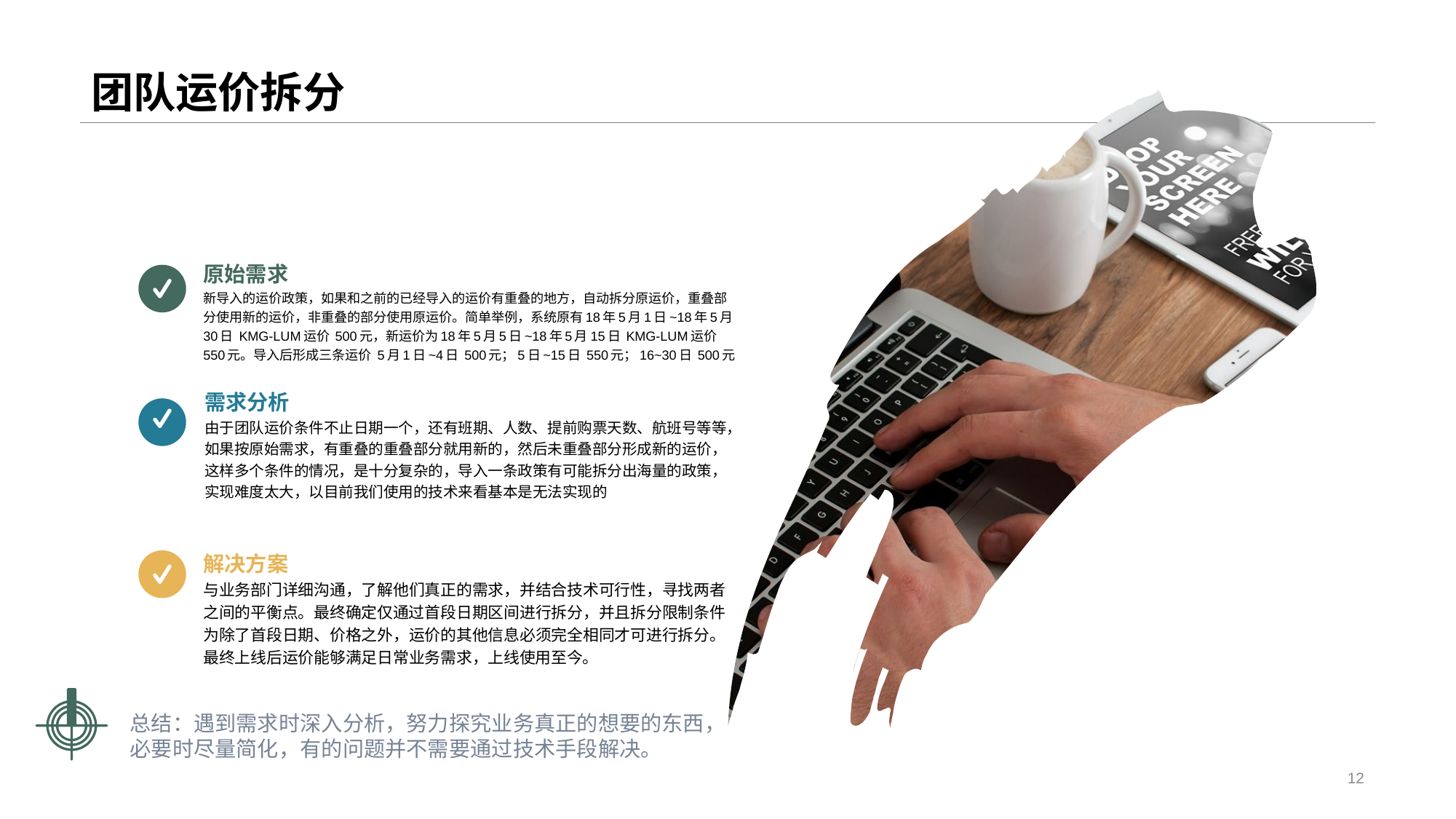

# 团队运价拆分

原始需求
新导入的运价政策，如果和之前的已经导入的运价有重叠的地方，自动拆分原运价，重叠部分使用新的运价，非重叠的部分使用原运价。简单举例，系统原有18年5月1日~18年5月30日 KMG-LUM运价 500元，新运价为18年5月5日~18年5月15日 KMG-LUM运价550元。导入后形成三条运价 5月1日~4日 500元；5日~15日 550元；16~30日 500元

需求分析
由于团队运价条件不止日期一个，还有班期、人数、提前购票天数、航班号等等，如果按原始需求，有重叠的重叠部分就用新的，然后未重叠部分形成新的运价，这样多个条件的情况，是十分复杂的，导入一条政策有可能拆分出海量的政策，实现难度太大，以目前我们使用的技术来看基本是无法实现的

解决方案
与业务部门详细沟通，了解他们真正的需求，并结合技术可行性，寻找两者之间的平衡点。最终确定仅通过首段日期区间进行拆分，并且拆分限制条件为除了首段日期、价格之外，运价的其他信息必须完全相同才可进行拆分。
最终上线后运价能够满足日常业务需求，上线使用至今。

总结：遇到需求时深入分析，努力探究业务真正的想要的东西，必要时尽量简化，有的问题并不需要通过技术手段解决。
12